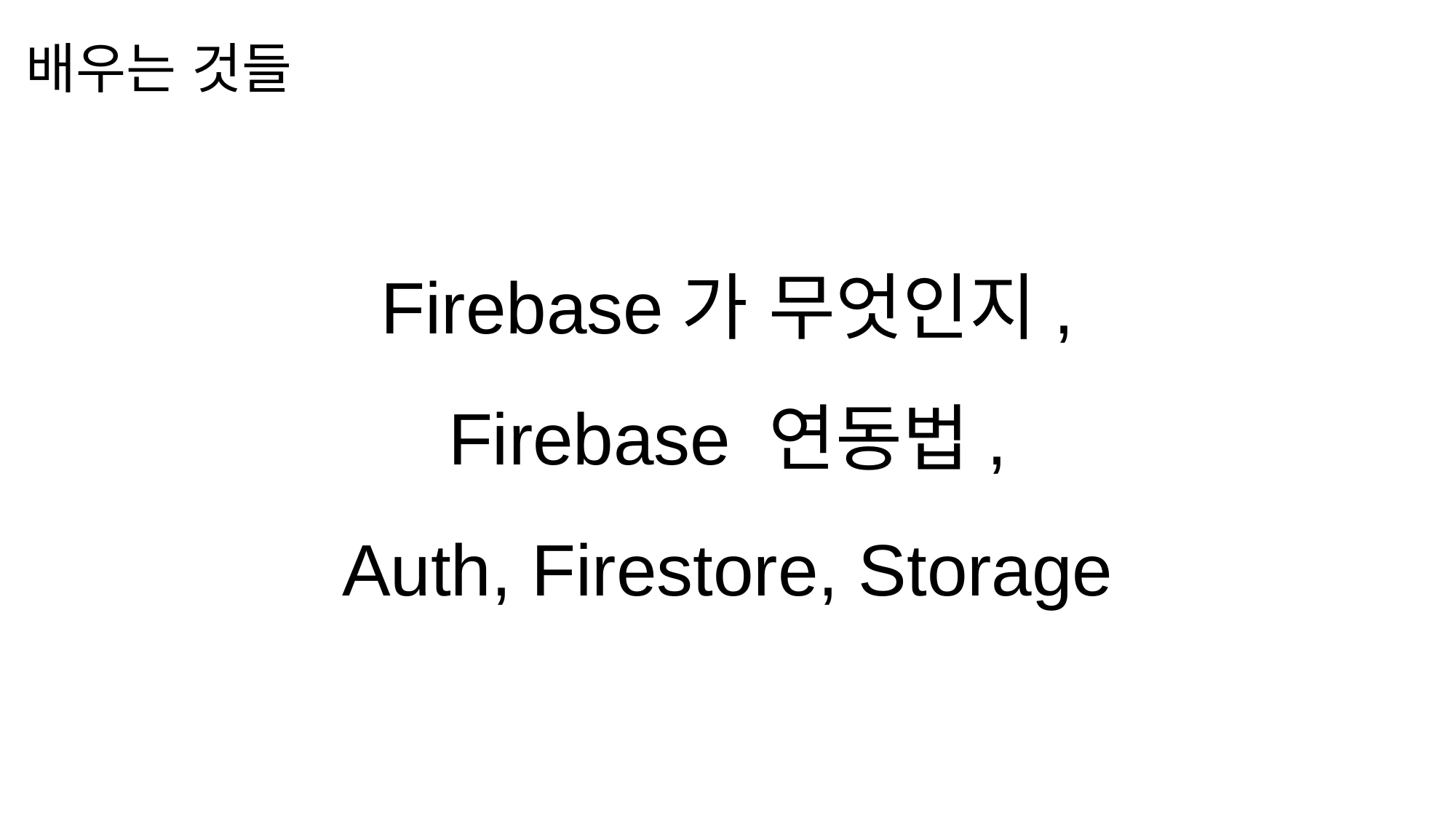

배우는 것들
나눔스퀘어OTF ExtraBold
나눔스퀘어OTF Bold
나눔스퀘어OTF
Firebase가 무엇인지,
Firebase 연동법,
Auth, Firestore, Storage
나눔스퀘어_ac ExtraBold
나눔스퀘어_ac Bold
나눔스퀘어_ac
나눔스퀘어 ExtraBold
나눔스퀘어 Bold
나눔스퀘어
나눔스퀘어 Light